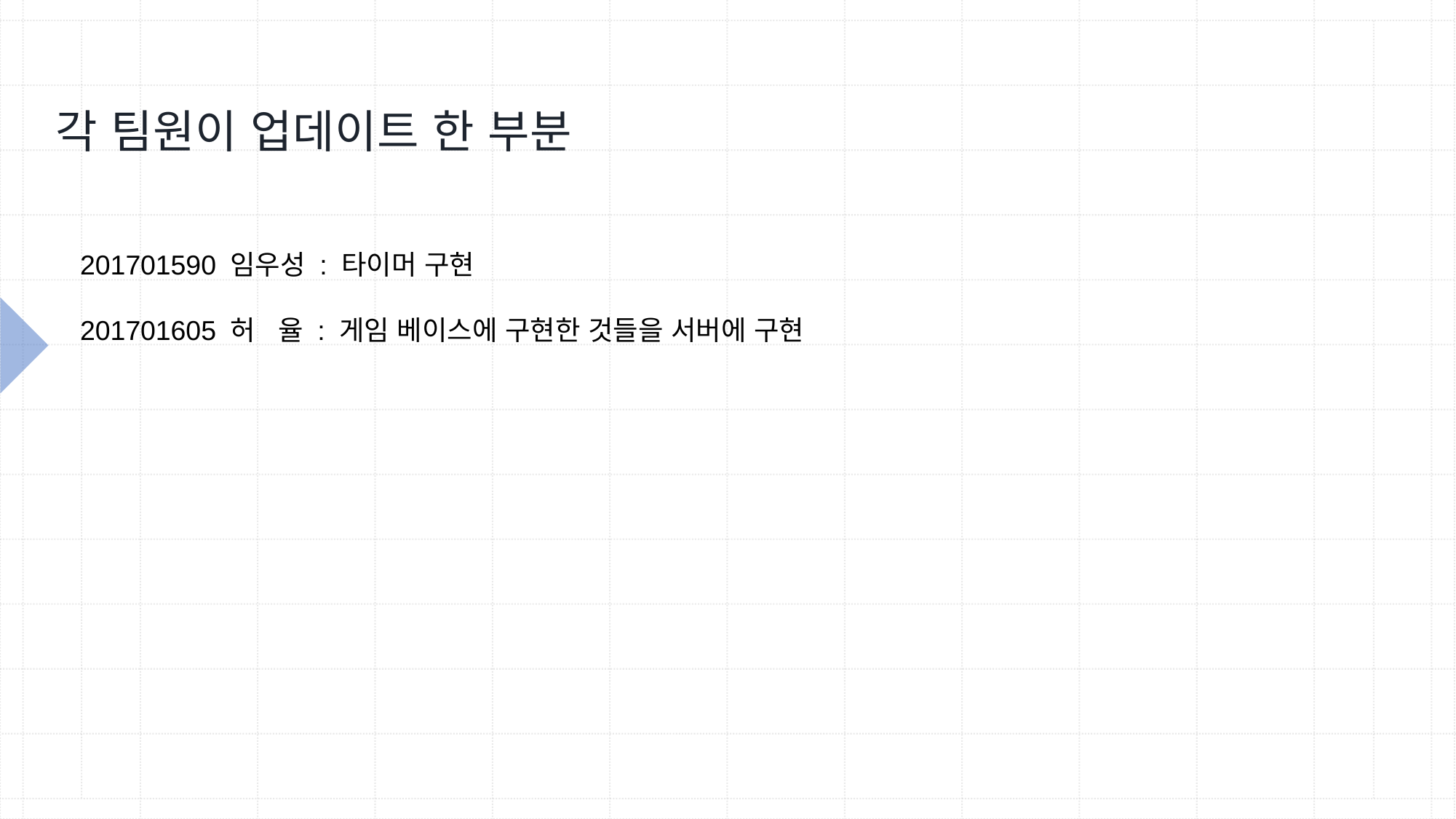

각 팀원이 업데이트 한 부분
201701590 임우성 : 타이머 구현

201701605 허   율 : 게임 베이스에 구현한 것들을 서버에 구현